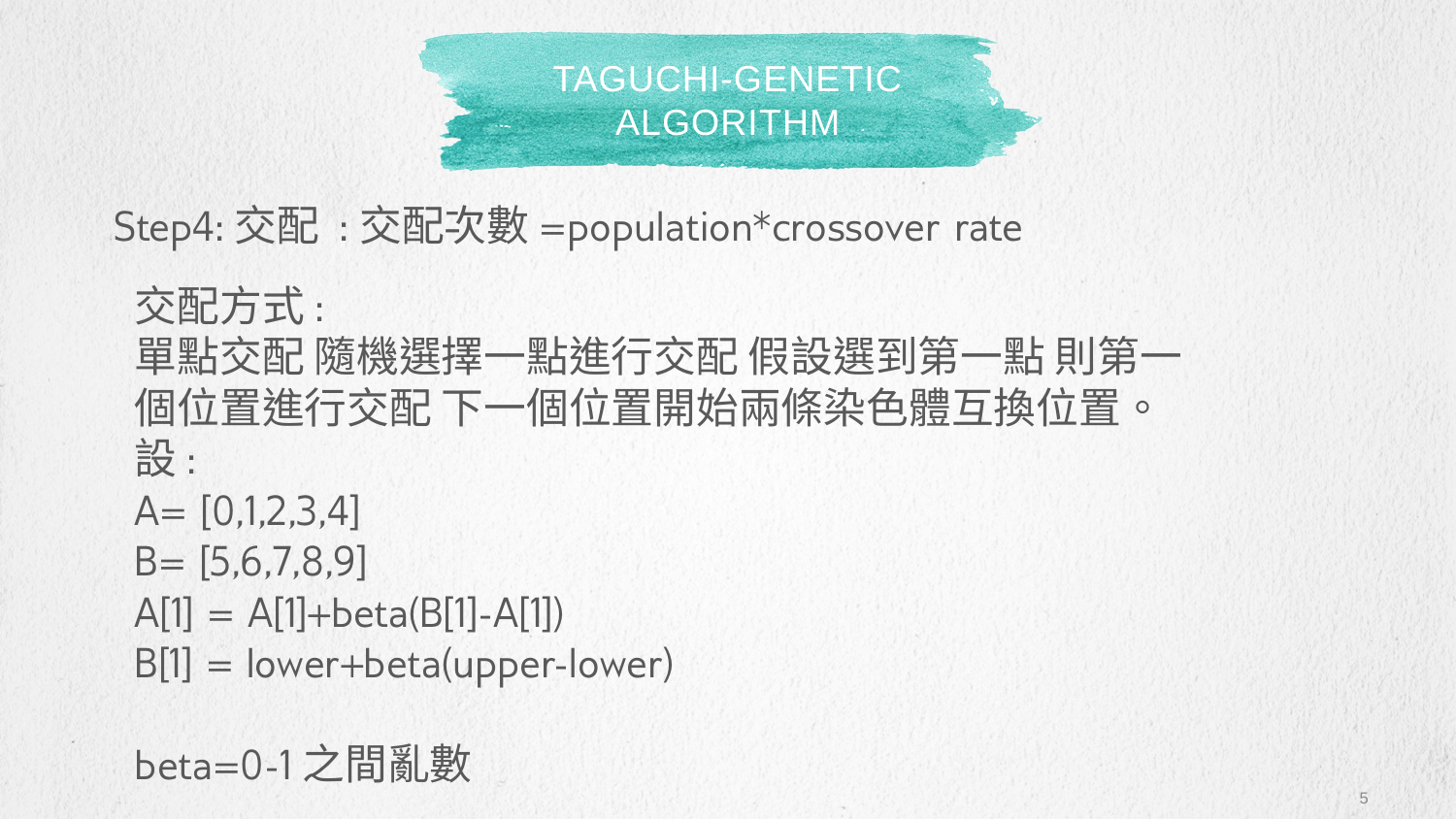

# Taguchi-Genetic Algorithm
Step4:交配 :交配次數=population*crossover rate
交配方式:
單點交配 隨機選擇一點進行交配 假設選到第一點 則第一個位置進行交配 下一個位置開始兩條染色體互換位置。
設:
A= [0,1,2,3,4]
B= [5,6,7,8,9]
A[1] = A[1]+beta(B[1]-A[1])
B[1] = lower+beta(upper-lower)

beta=0-1之間亂數

5